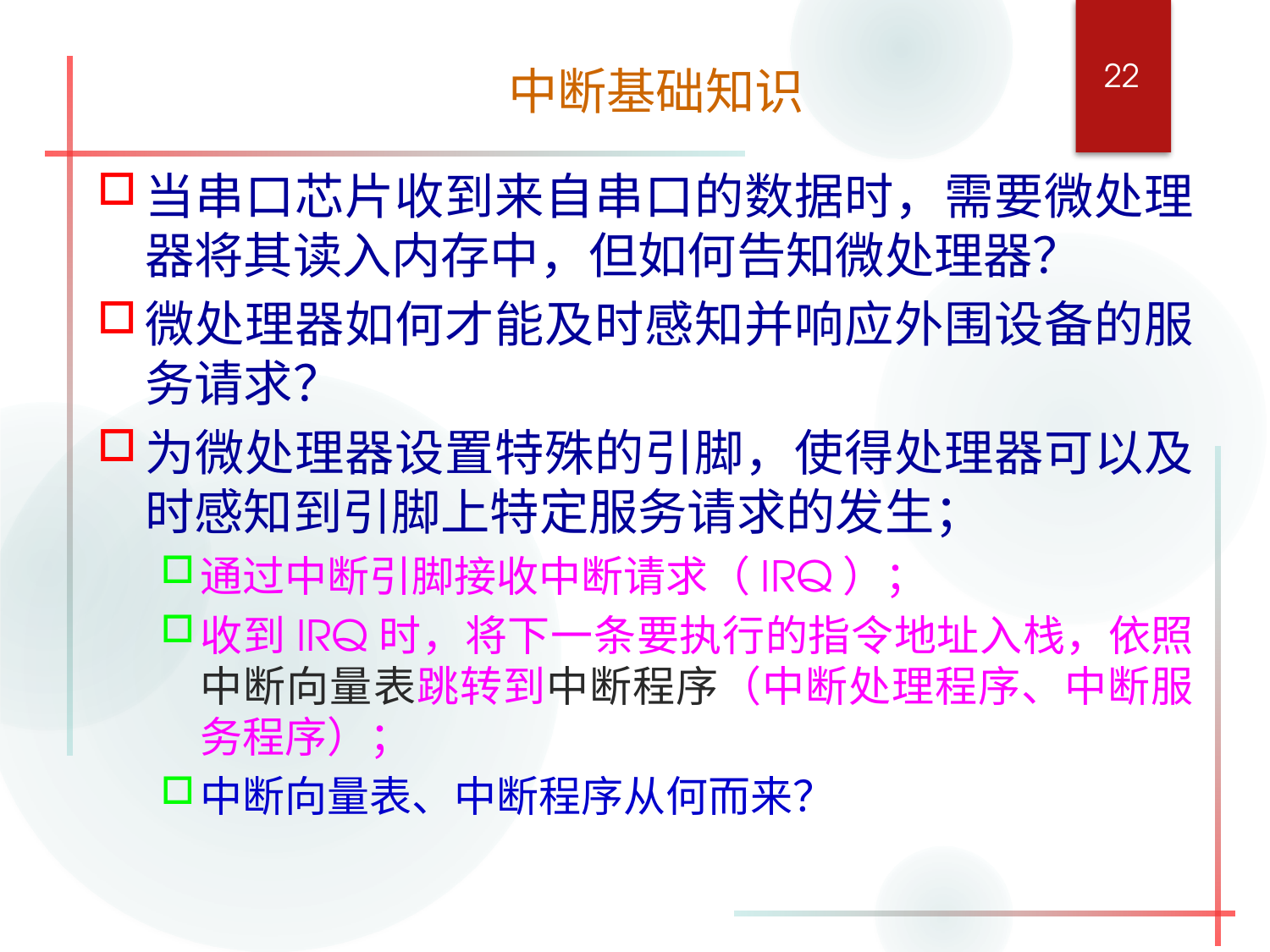

22
中断基础知识
当串口芯片收到来自串口的数据时，需要微处理器将其读入内存中，但如何告知微处理器？
微处理器如何才能及时感知并响应外围设备的服务请求？
为微处理器设置特殊的引脚，使得处理器可以及时感知到引脚上特定服务请求的发生；
通过中断引脚接收中断请求（IRQ）；
收到IRQ时，将下一条要执行的指令地址入栈，依照中断向量表跳转到中断程序（中断处理程序、中断服务程序）；
中断向量表、中断程序从何而来？